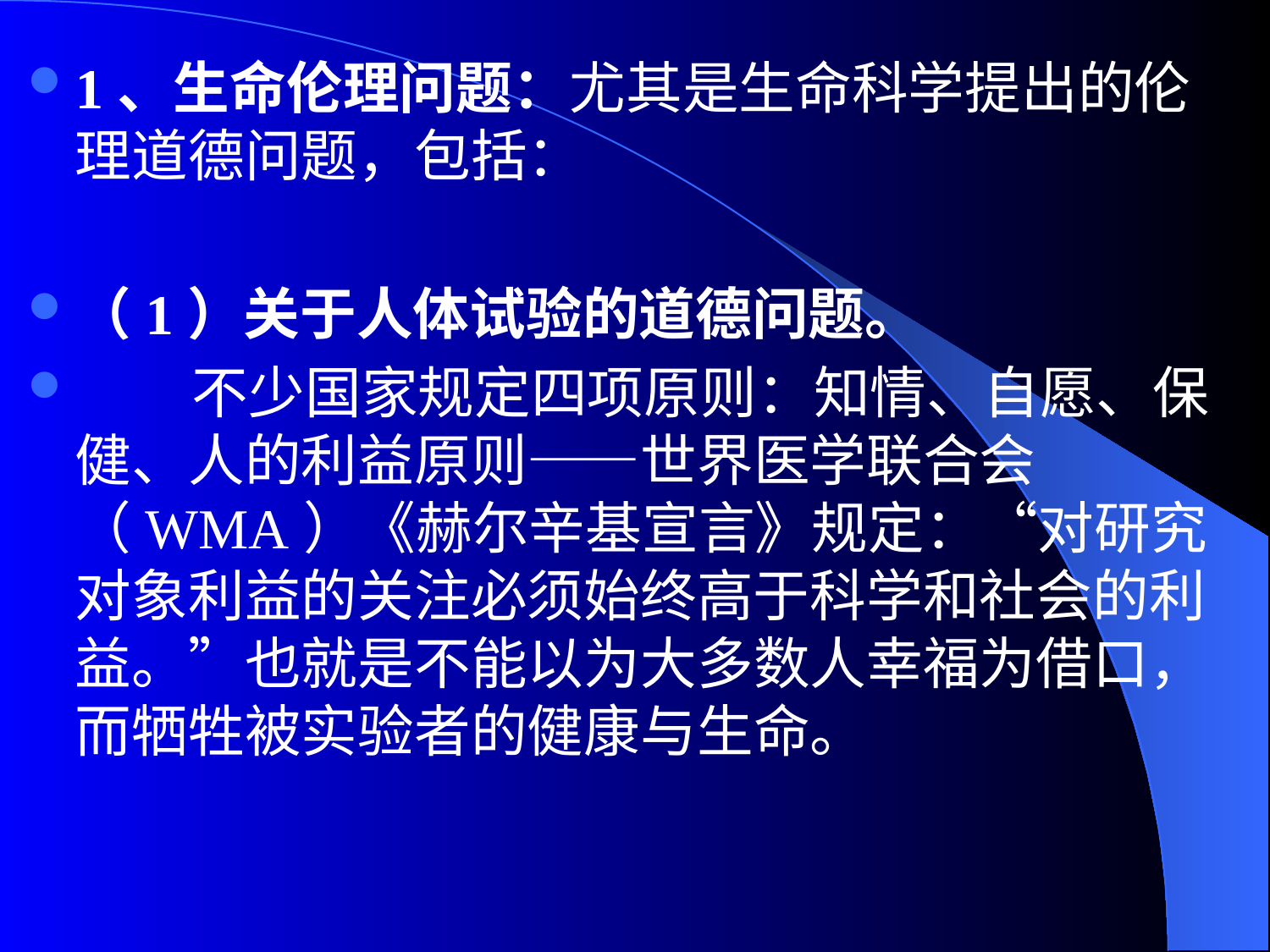

1、生命伦理问题：尤其是生命科学提出的伦理道德问题，包括：

（1）关于人体试验的道德问题。
        不少国家规定四项原则：知情、自愿、保健、人的利益原则——世界医学联合会（WMA）《赫尔辛基宣言》规定：“对研究对象利益的关注必须始终高于科学和社会的利益。”也就是不能以为大多数人幸福为借口，而牺牲被实验者的健康与生命。